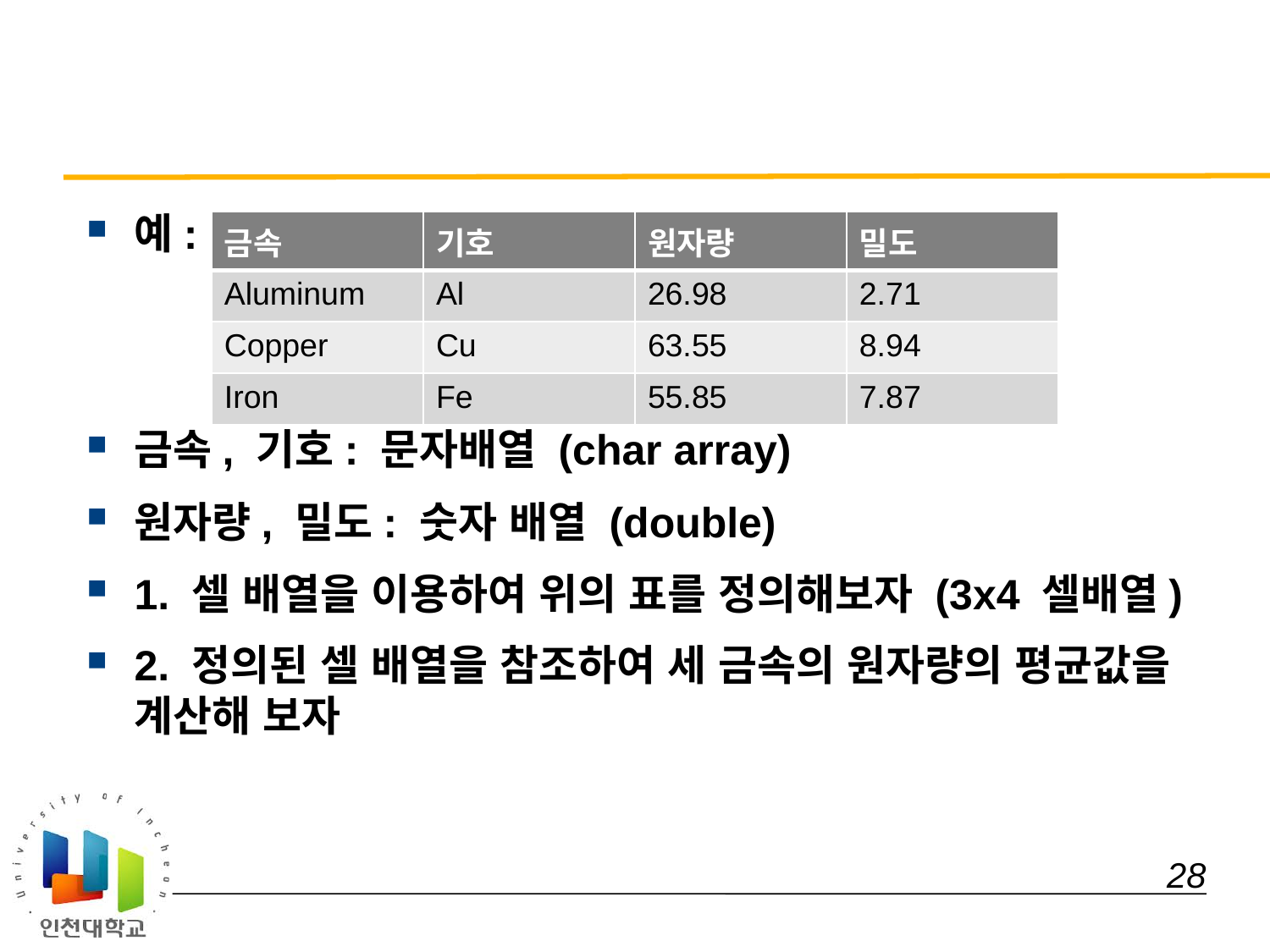

#
예:

금속, 기호: 문자배열 (char array)
원자량, 밀도: 숫자 배열 (double)
1. 셀 배열을 이용하여 위의 표를 정의해보자 (3x4 셀배열)
2. 정의된 셀 배열을 참조하여 세 금속의 원자량의 평균값을 계산해 보자
| 금속 | 기호 | 원자량 | 밀도 |
| --- | --- | --- | --- |
| Aluminum | Al | 26.98 | 2.71 |
| Copper | Cu | 63.55 | 8.94 |
| Iron | Fe | 55.85 | 7.87 |
 28